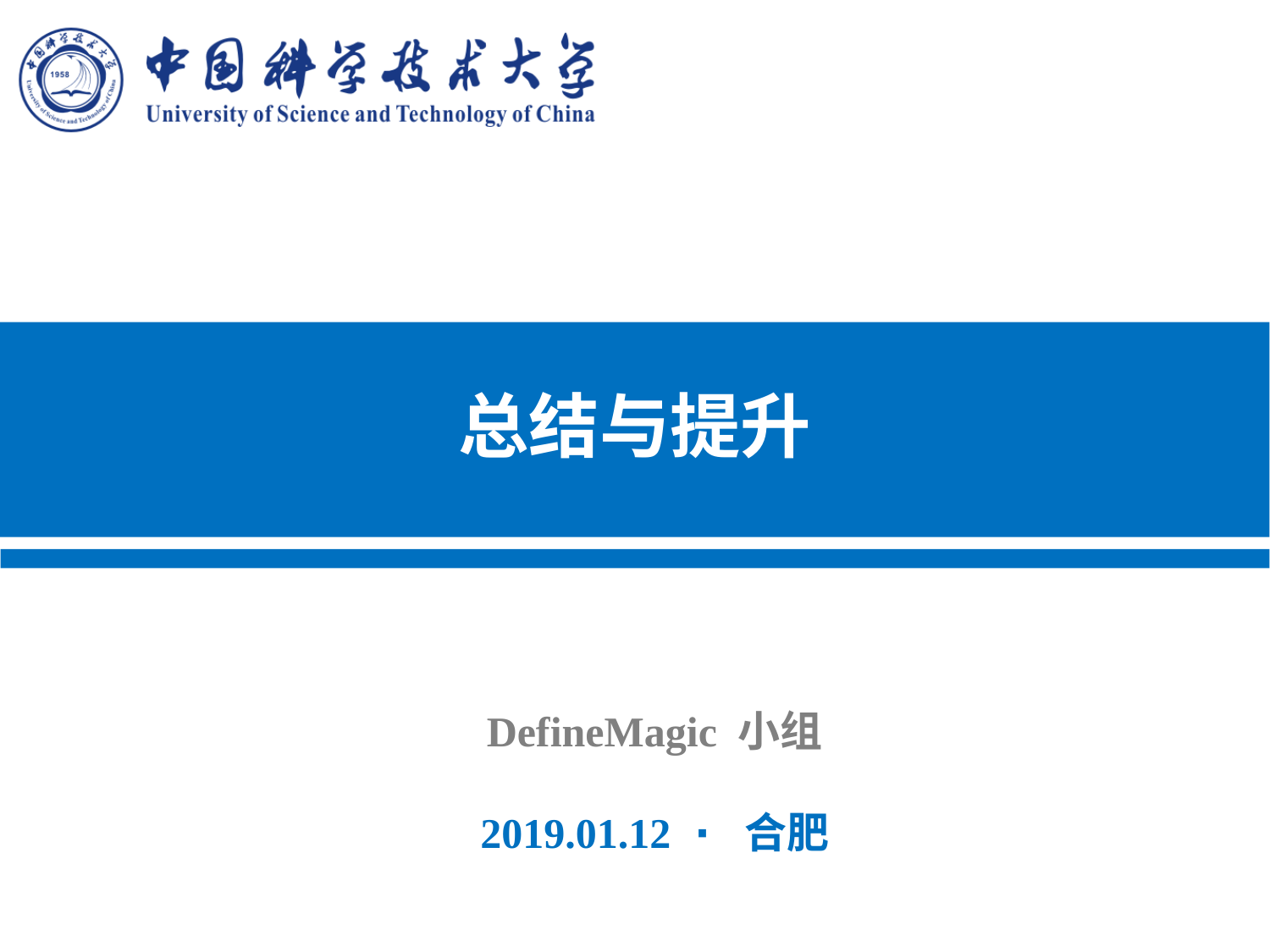

# 总结与提升
DefineMagic 小组

2019.01.12  ⋅  合肥